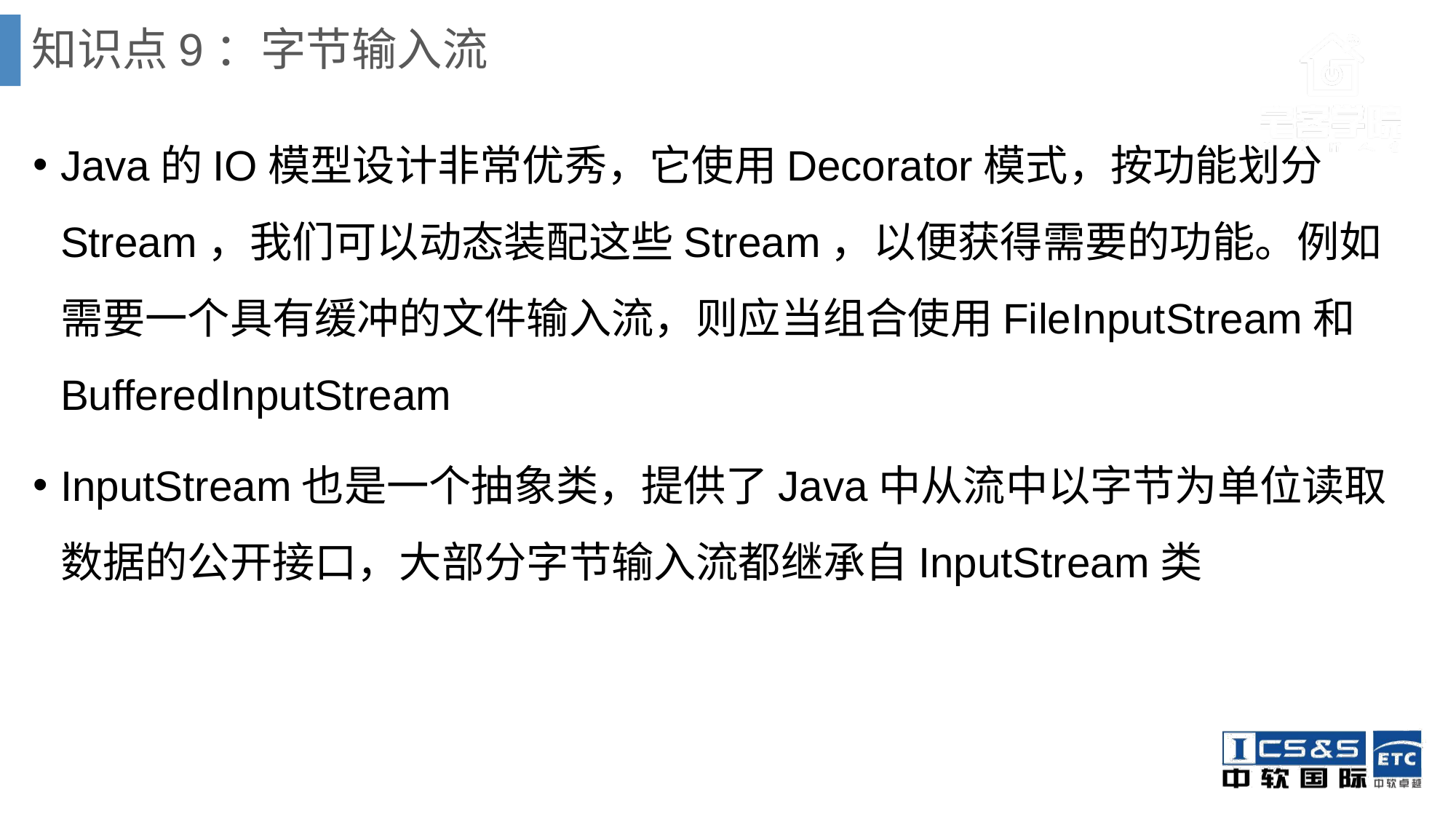

# 知识点9：字节输入流
Java的IO模型设计非常优秀，它使用Decorator模式，按功能划分Stream，我们可以动态装配这些Stream，以便获得需要的功能。例如需要一个具有缓冲的文件输入流，则应当组合使用FileInputStream和BufferedInputStream
InputStream也是一个抽象类，提供了Java中从流中以字节为单位读取数据的公开接口，大部分字节输入流都继承自InputStream类